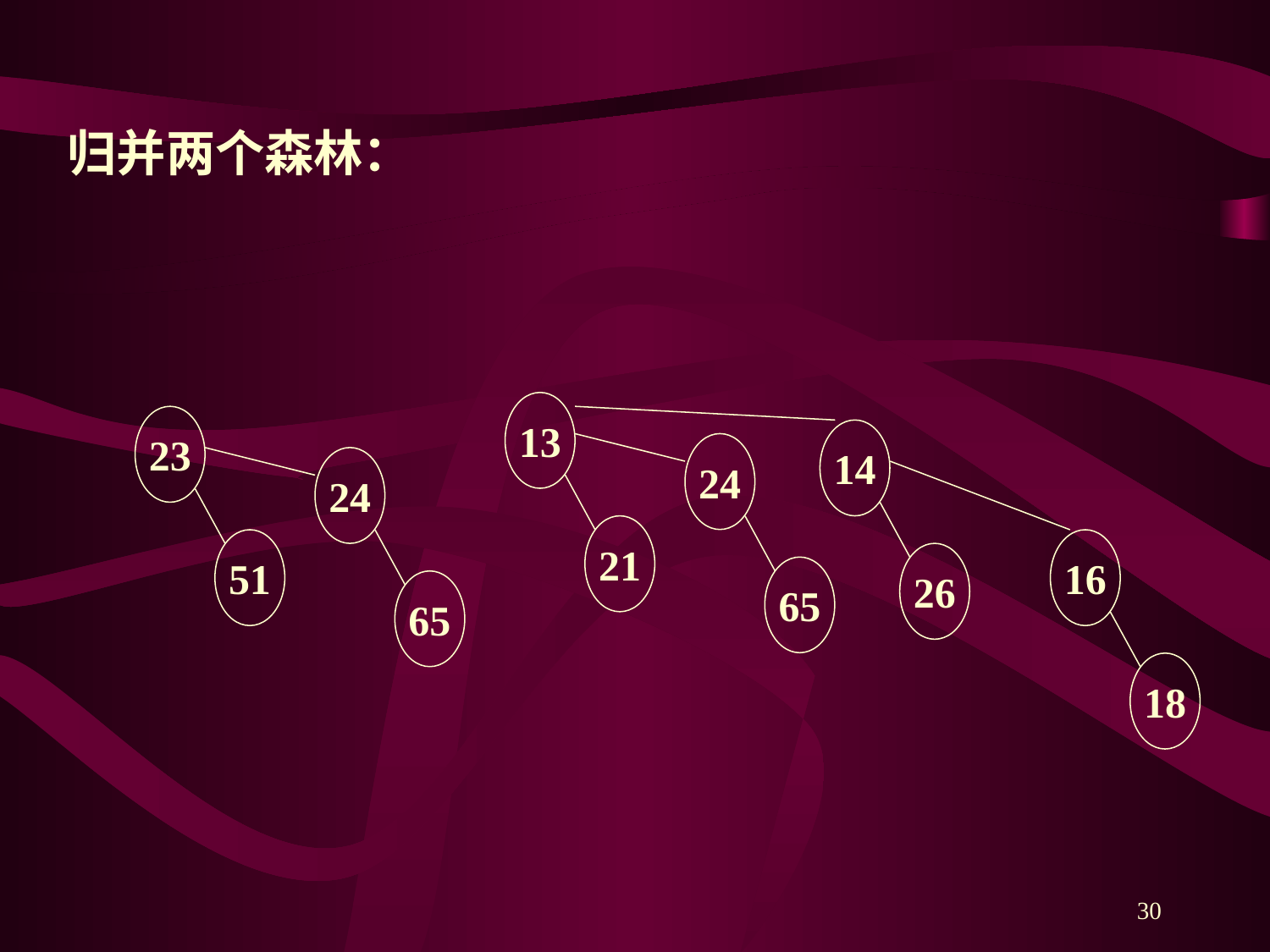

归并两个森林：
13
23

24

51

65

14

24

21

16
26
65

18
30